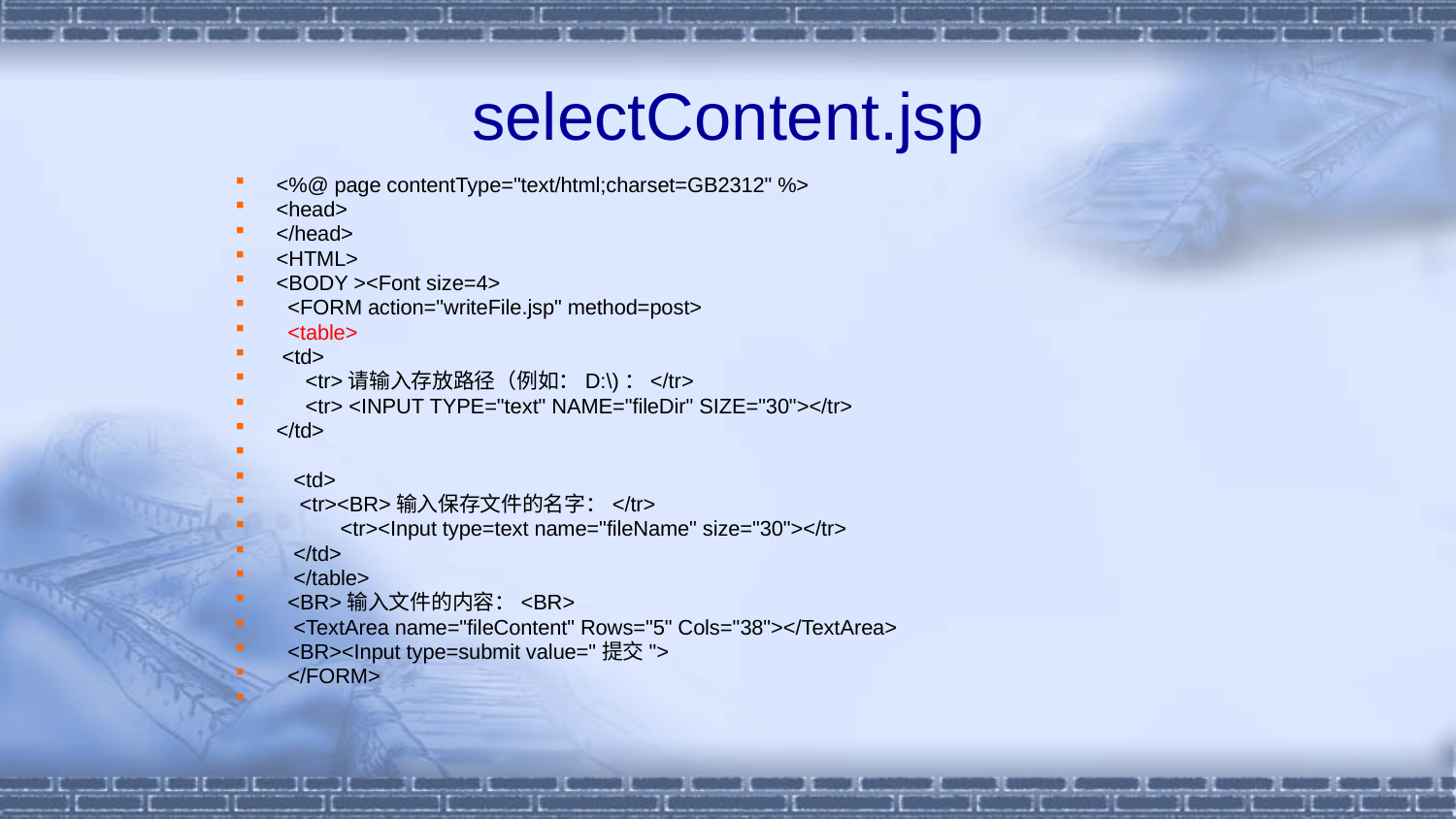

# selectContent.jsp
<%@ page contentType="text/html;charset=GB2312" %>
<head>
</head>
<HTML>
<BODY ><Font size=4>
  <FORM action="writeFile.jsp" method=post>
  <table>
 <td>
     <tr>请输入存放路径（例如：D:\)：</tr>
     <tr> <INPUT TYPE="text" NAME="fileDir" SIZE="30"></tr>
</td>

   <td>
    <tr><BR>输入保存文件的名字：</tr>
           <tr><Input type=text name="fileName" size="30"></tr>
   </td>
   </table>
  <BR>输入文件的内容：<BR>
   <TextArea name="fileContent" Rows="5" Cols="38"></TextArea>
  <BR><Input type=submit value="提交">
  </FORM>